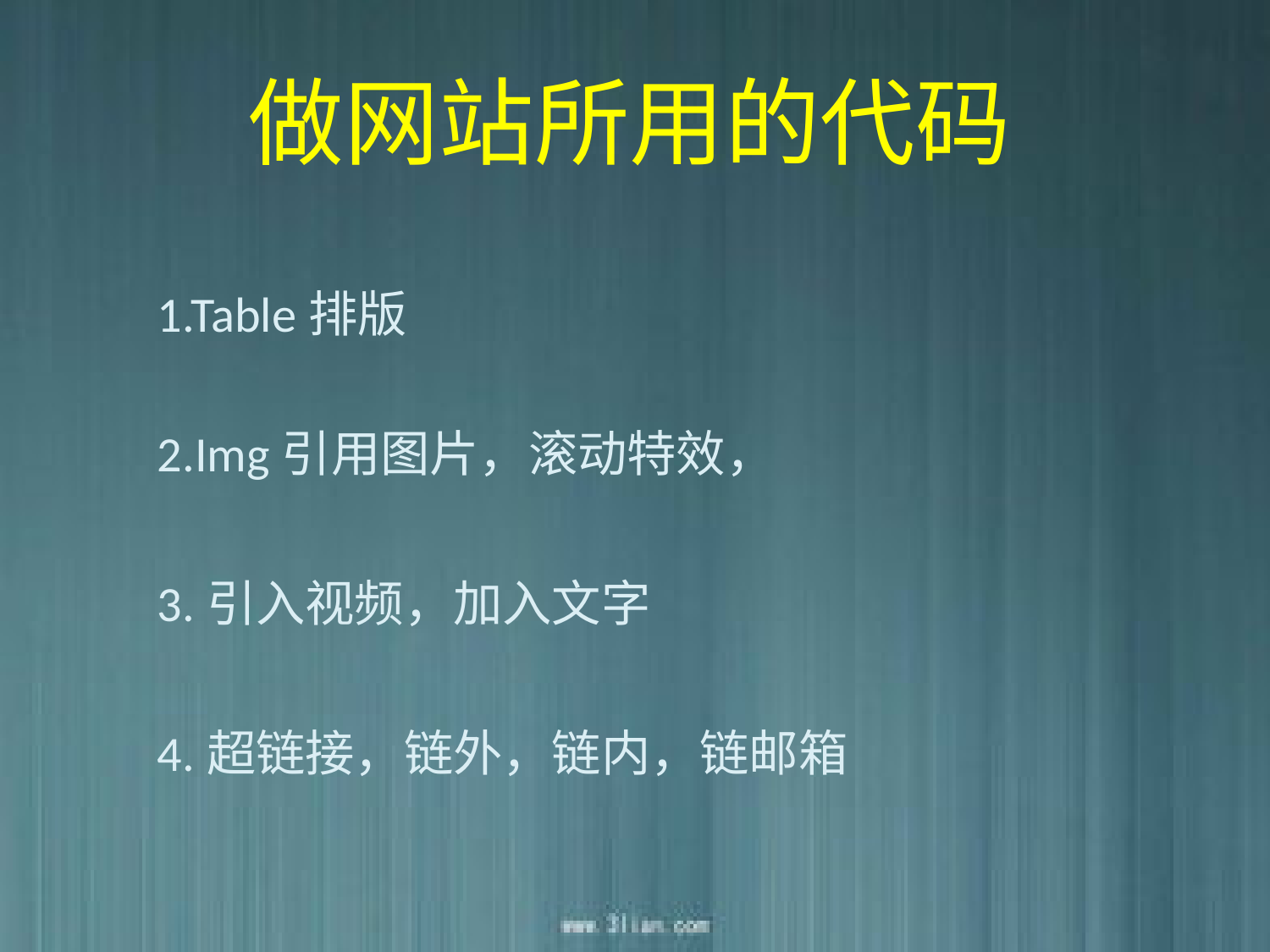

做网站所用的代码
1.Table排版
2.Img引用图片，滚动特效，
3.引入视频，加入文字
4.超链接，链外，链内，链邮箱